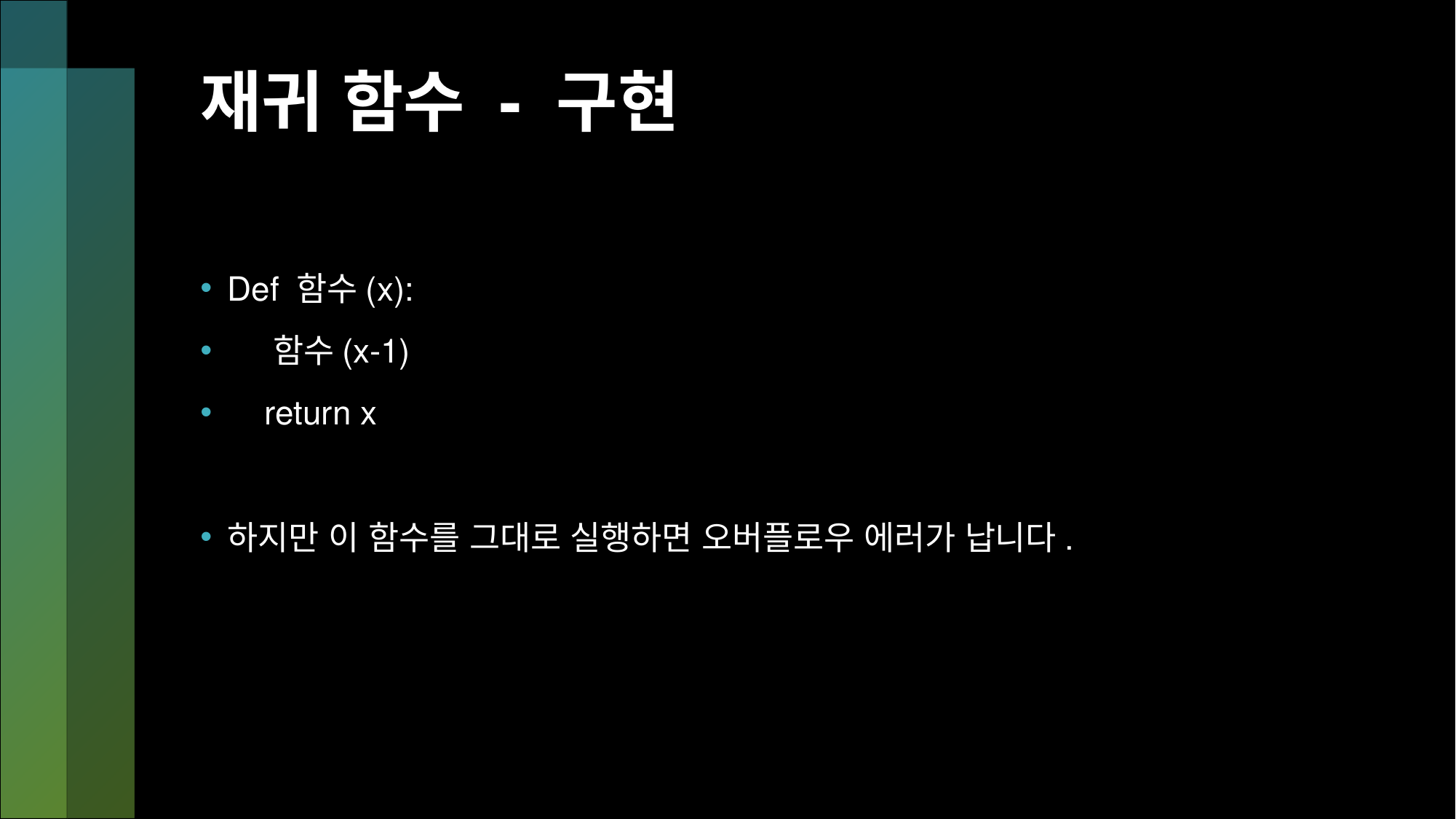

# 재귀 함수 - 구현
Def 함수(x):
    함수(x-1)
    return x

하지만 이 함수를 그대로 실행하면 오버플로우 에러가 납니다.